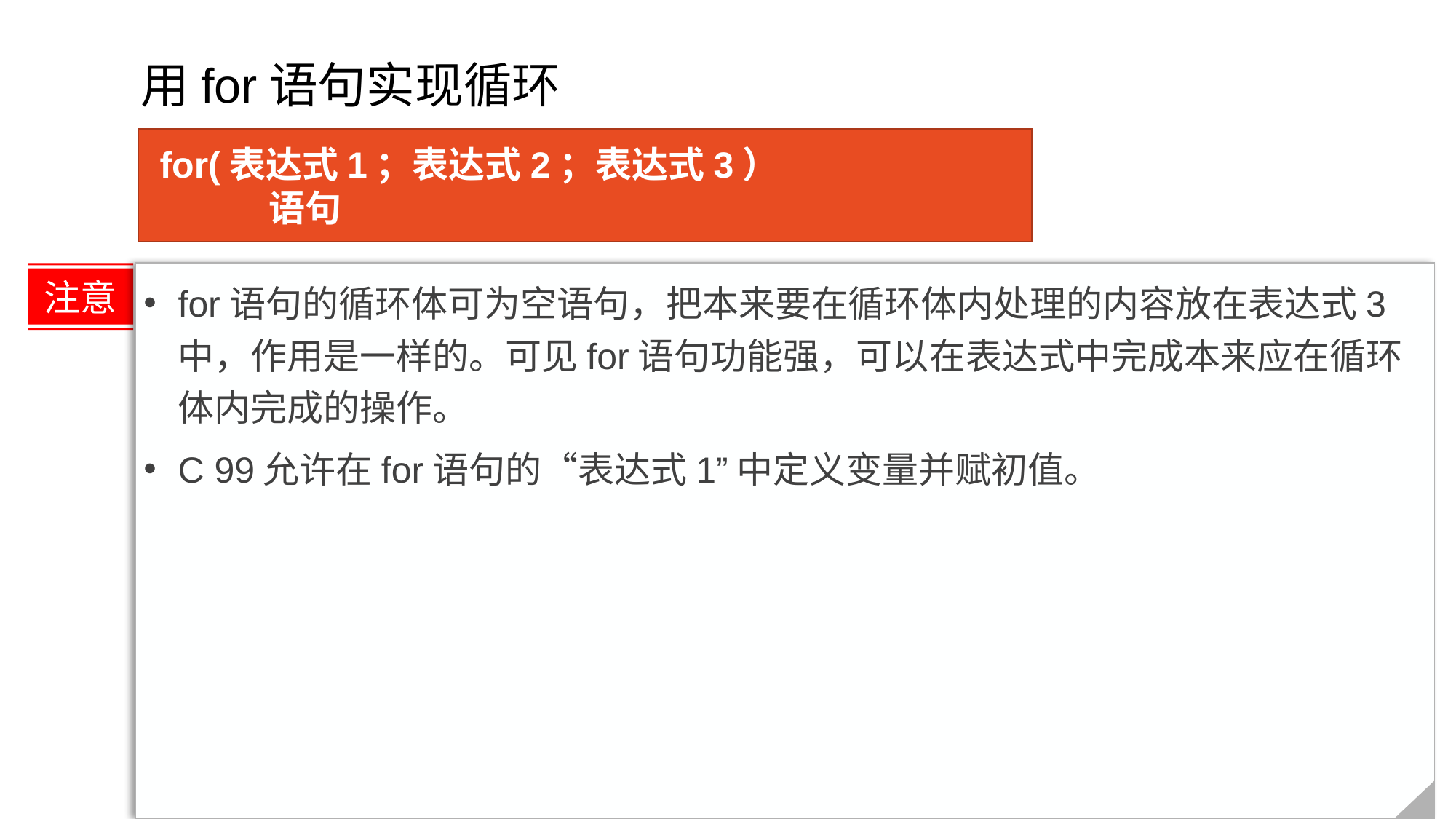

# 用for语句实现循环
for(表达式1；表达式2；表达式3）
	语句
for语句的循环体可为空语句，把本来要在循环体内处理的内容放在表达式3中，作用是一样的。可见for语句功能强，可以在表达式中完成本来应在循环体内完成的操作。
C 99允许在for语句的“表达式1”中定义变量并赋初值。
注意